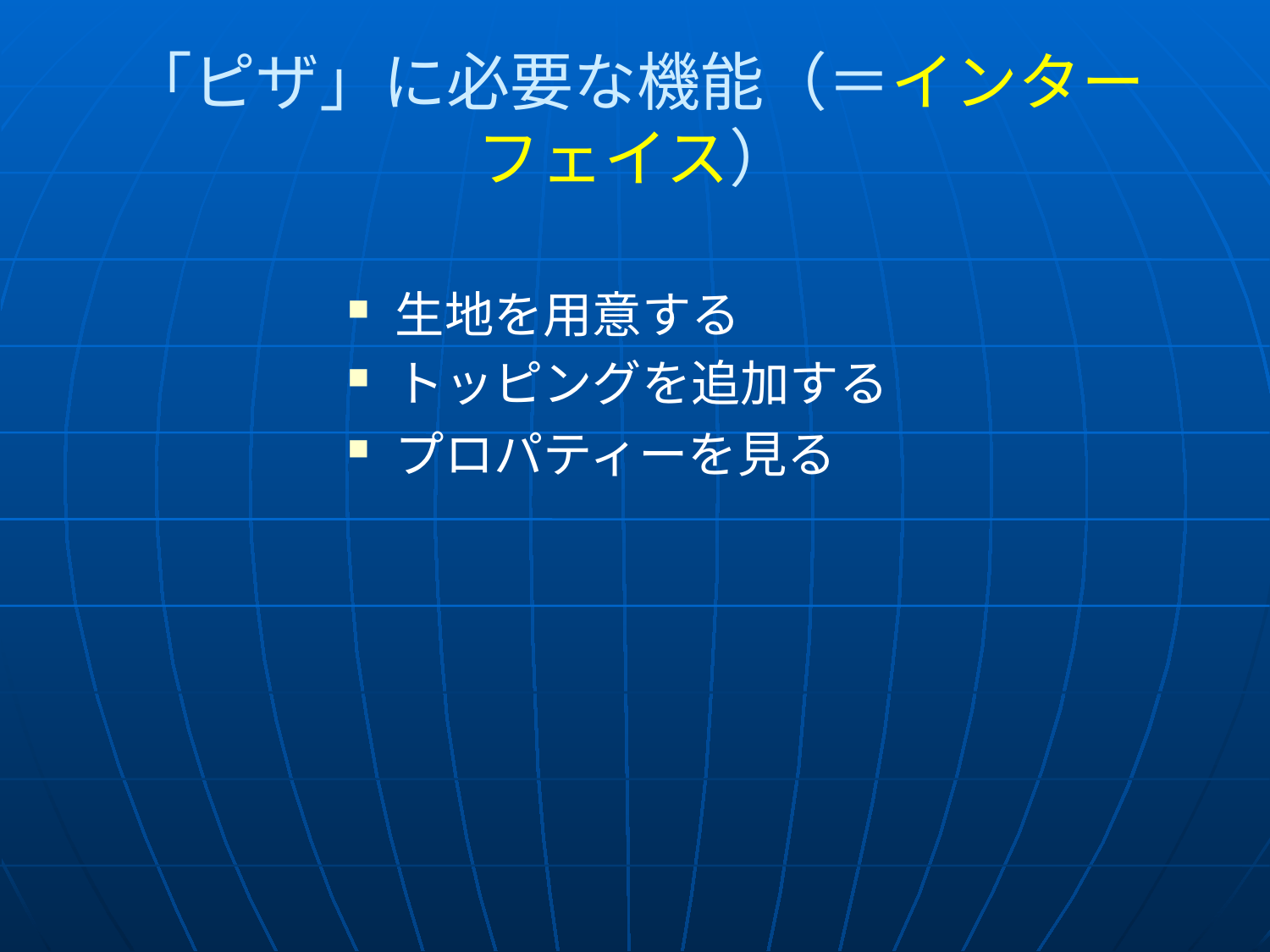

# 「ピザ」に必要な機能（＝インターフェイス）
生地を用意する
トッピングを追加する
プロパティーを見る